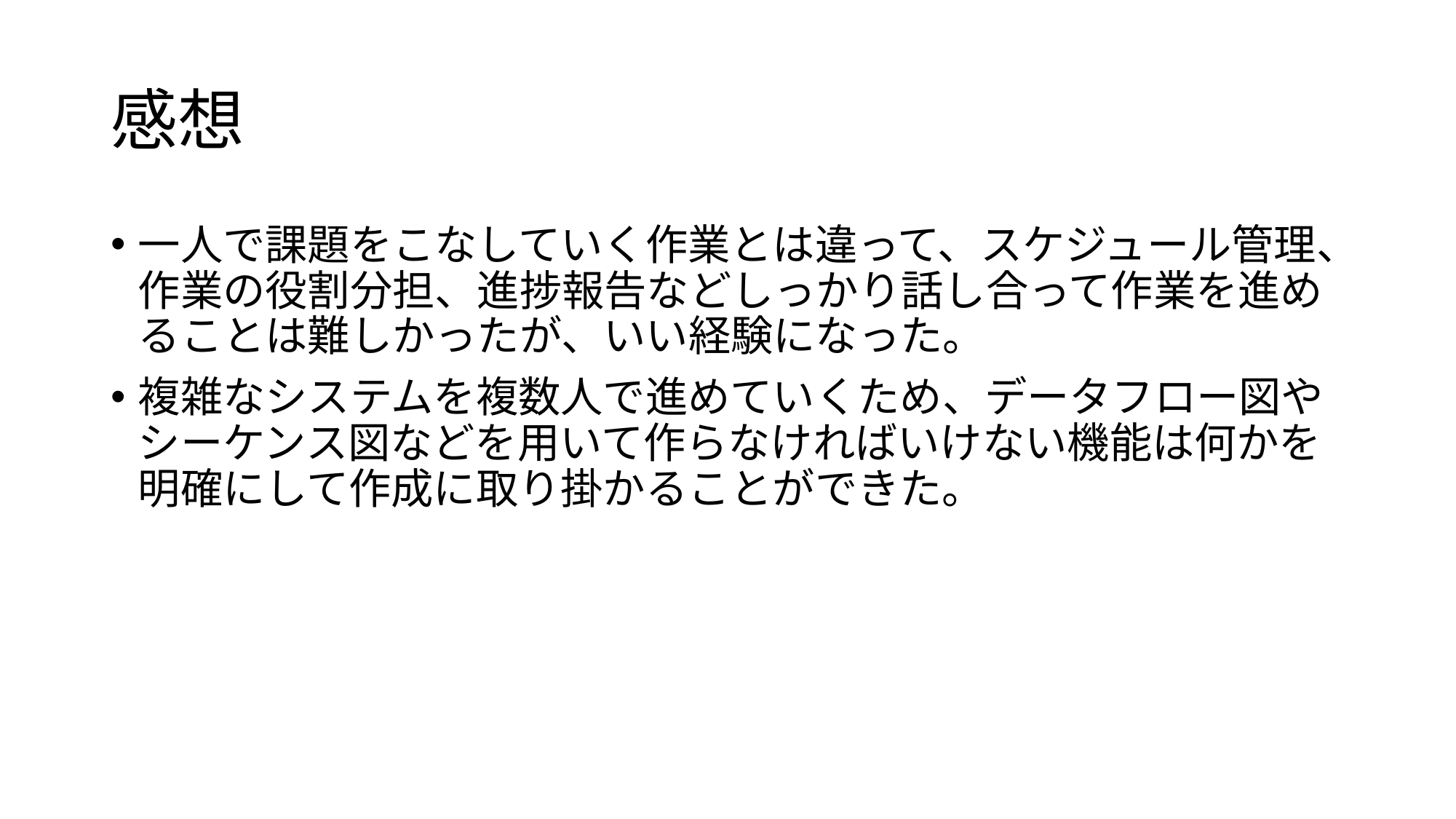

# 感想
一人で課題をこなしていく作業とは違って、スケジュール管理、作業の役割分担、進捗報告などしっかり話し合って作業を進めることは難しかったが、いい経験になった。
複雑なシステムを複数人で進めていくため、データフロー図やシーケンス図などを用いて作らなければいけない機能は何かを明確にして作成に取り掛かることができた。